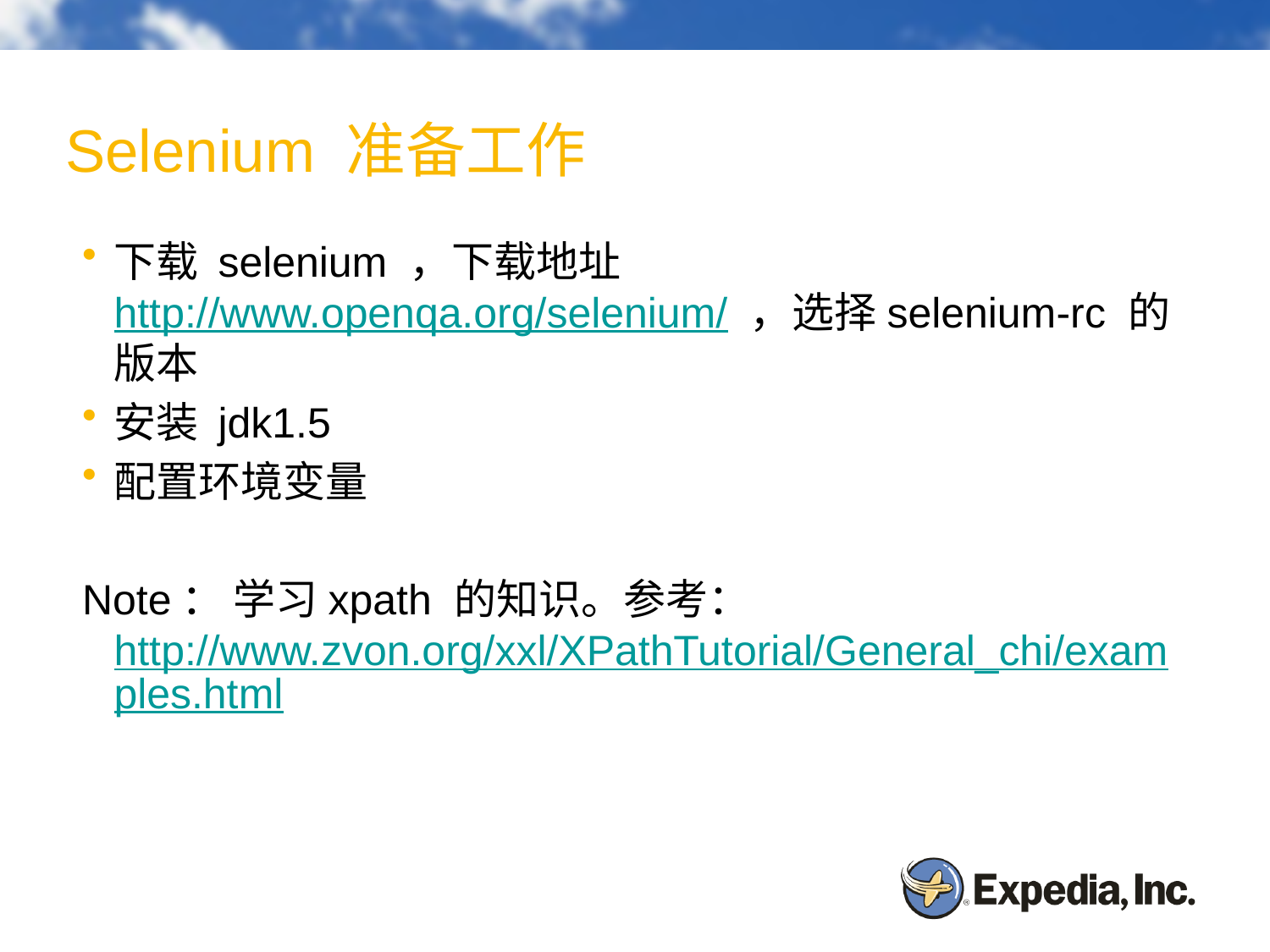

# Selenium 准备工作
下载 selenium ，下载地址 http://www.openqa.org/selenium/ ，选择selenium-rc 的版本
安装 jdk1.5
配置环境变量

Note： 学习xpath 的知识。参考：http://www.zvon.org/xxl/XPathTutorial/General_chi/examples.html